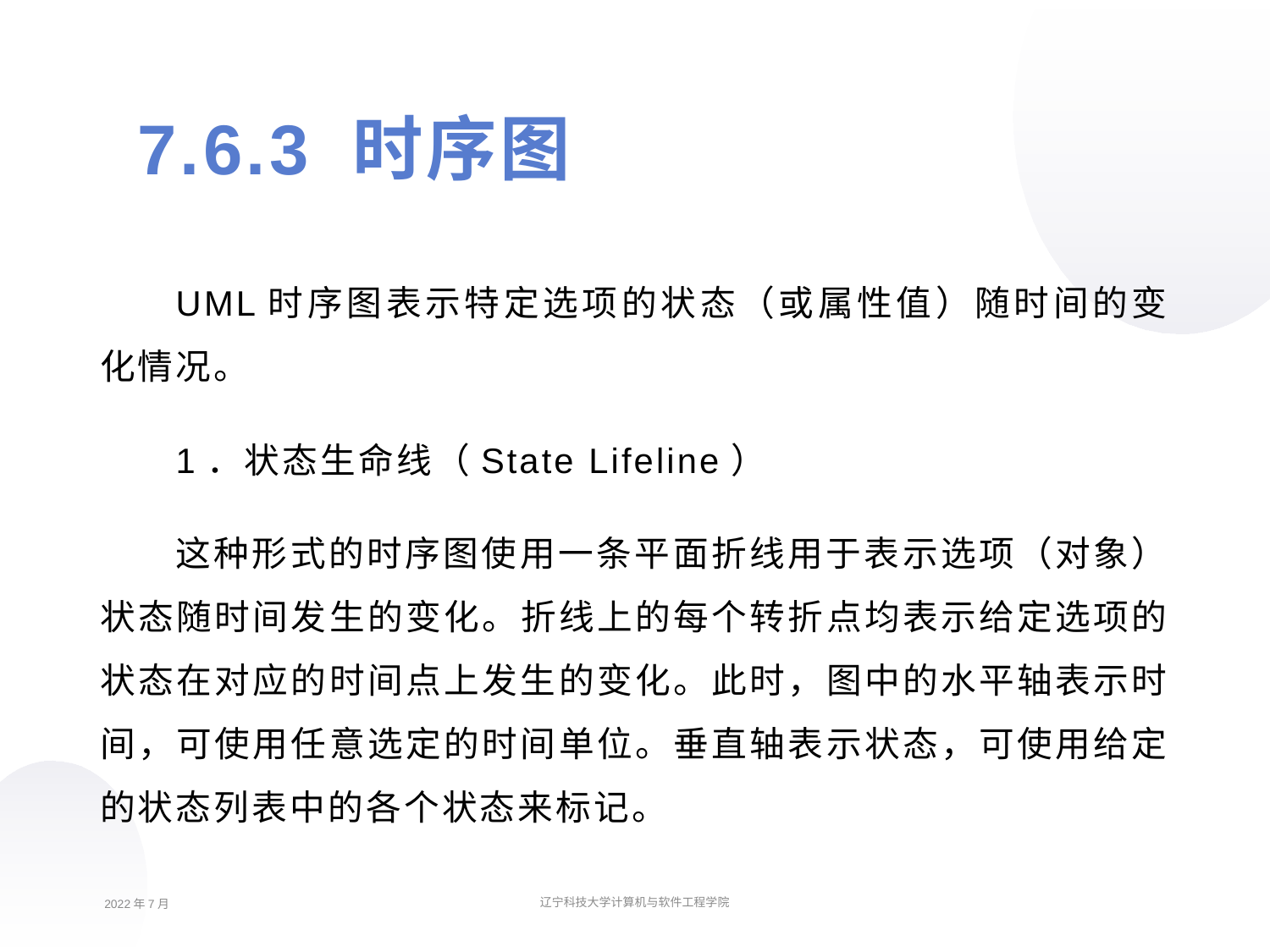

7.6.3 时序图
UML时序图表示特定选项的状态（或属性值）随时间的变化情况。
1．状态生命线（State Lifeline）
这种形式的时序图使用一条平面折线用于表示选项（对象）状态随时间发生的变化。折线上的每个转折点均表示给定选项的状态在对应的时间点上发生的变化。此时，图中的水平轴表示时间，可使用任意选定的时间单位。垂直轴表示状态，可使用给定的状态列表中的各个状态来标记。

2022年7月
辽宁科技大学计算机与软件工程学院
135